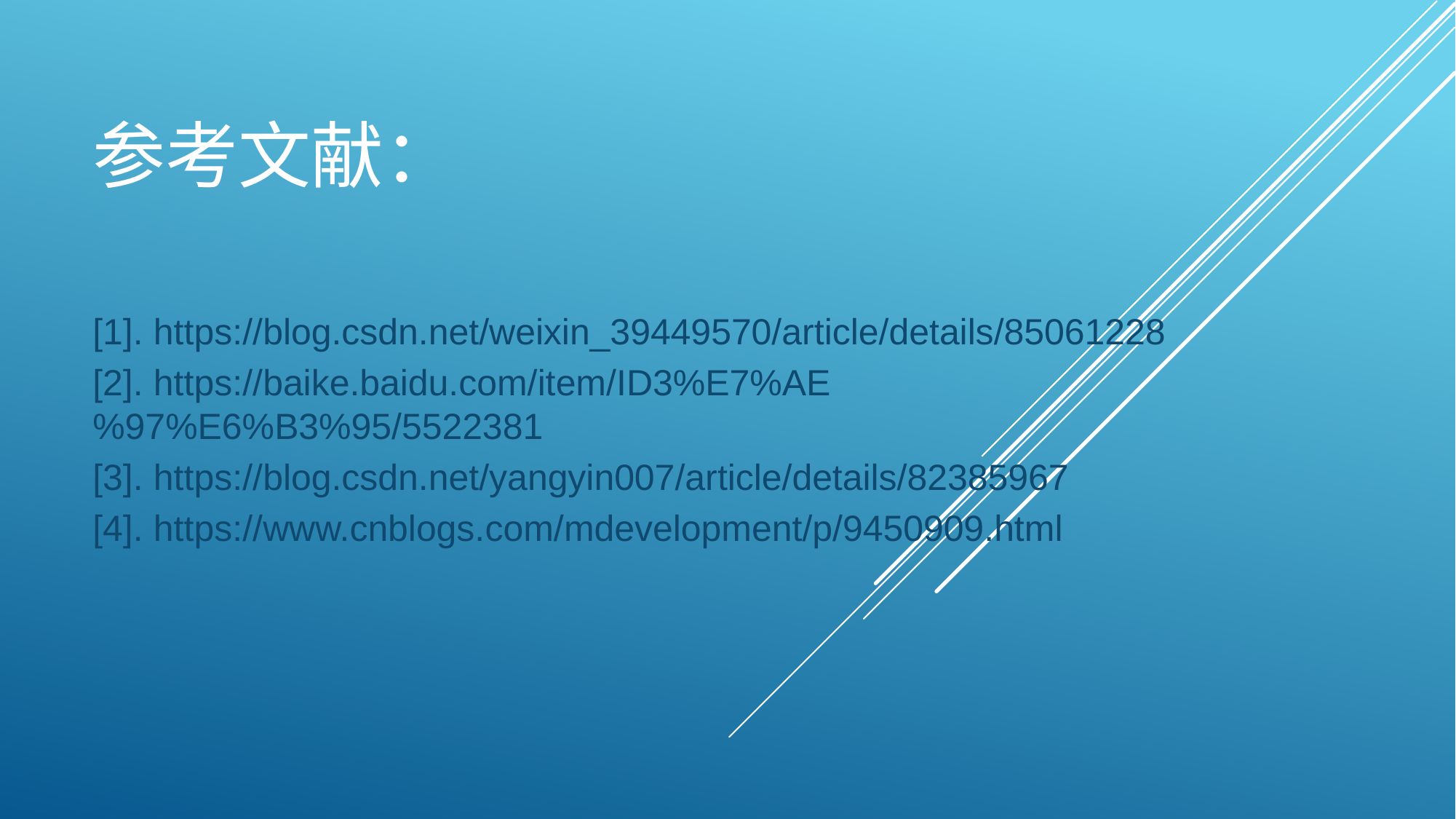

# 参考文献：
[1]. https://blog.csdn.net/weixin_39449570/article/details/85061228
[2]. https://baike.baidu.com/item/ID3%E7%AE%97%E6%B3%95/5522381
[3]. https://blog.csdn.net/yangyin007/article/details/82385967
[4]. https://www.cnblogs.com/mdevelopment/p/9450909.html